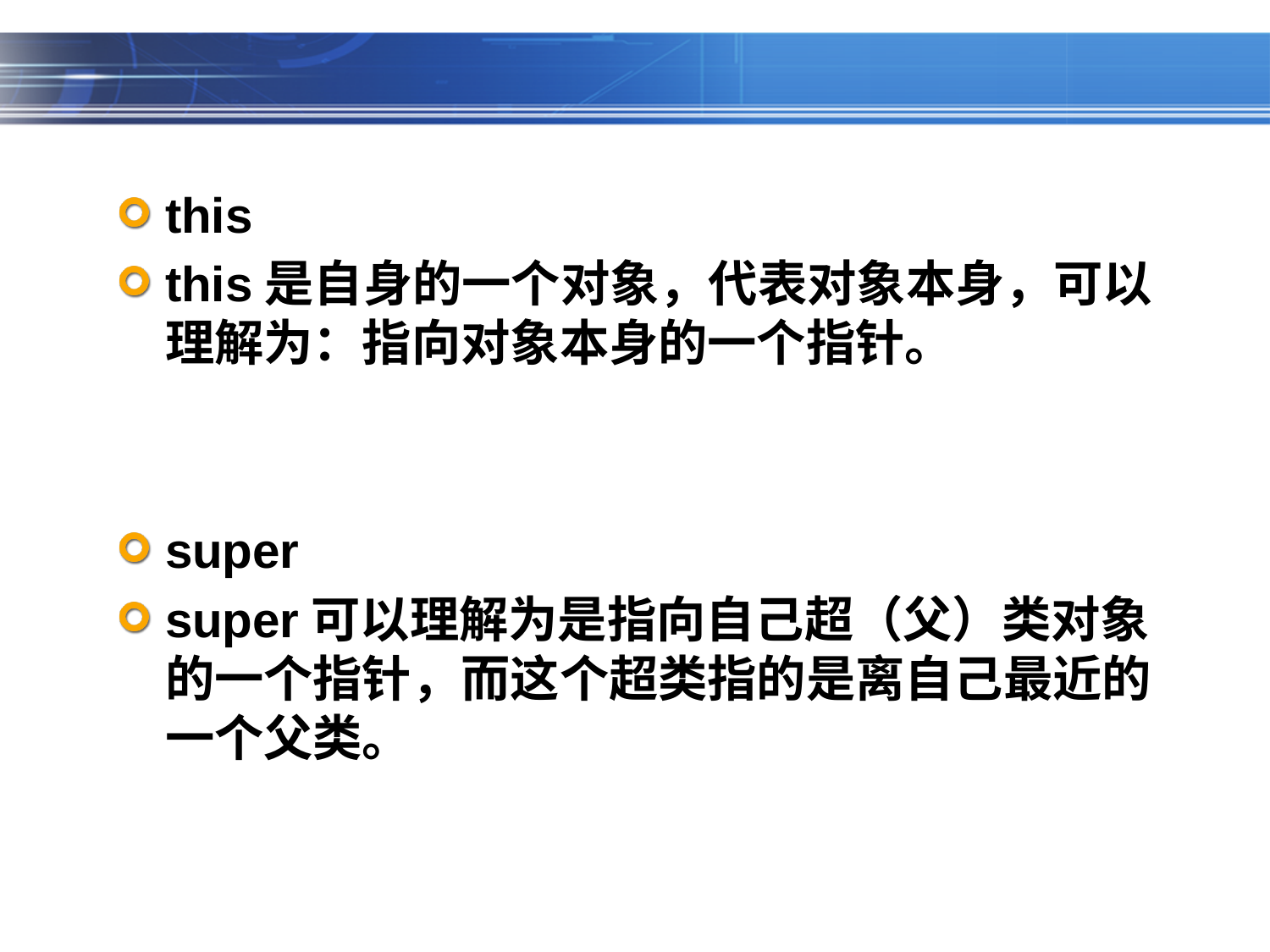

this
this是自身的一个对象，代表对象本身，可以理解为：指向对象本身的一个指针。

super
super可以理解为是指向自己超（父）类对象的一个指针，而这个超类指的是离自己最近的一个父类。